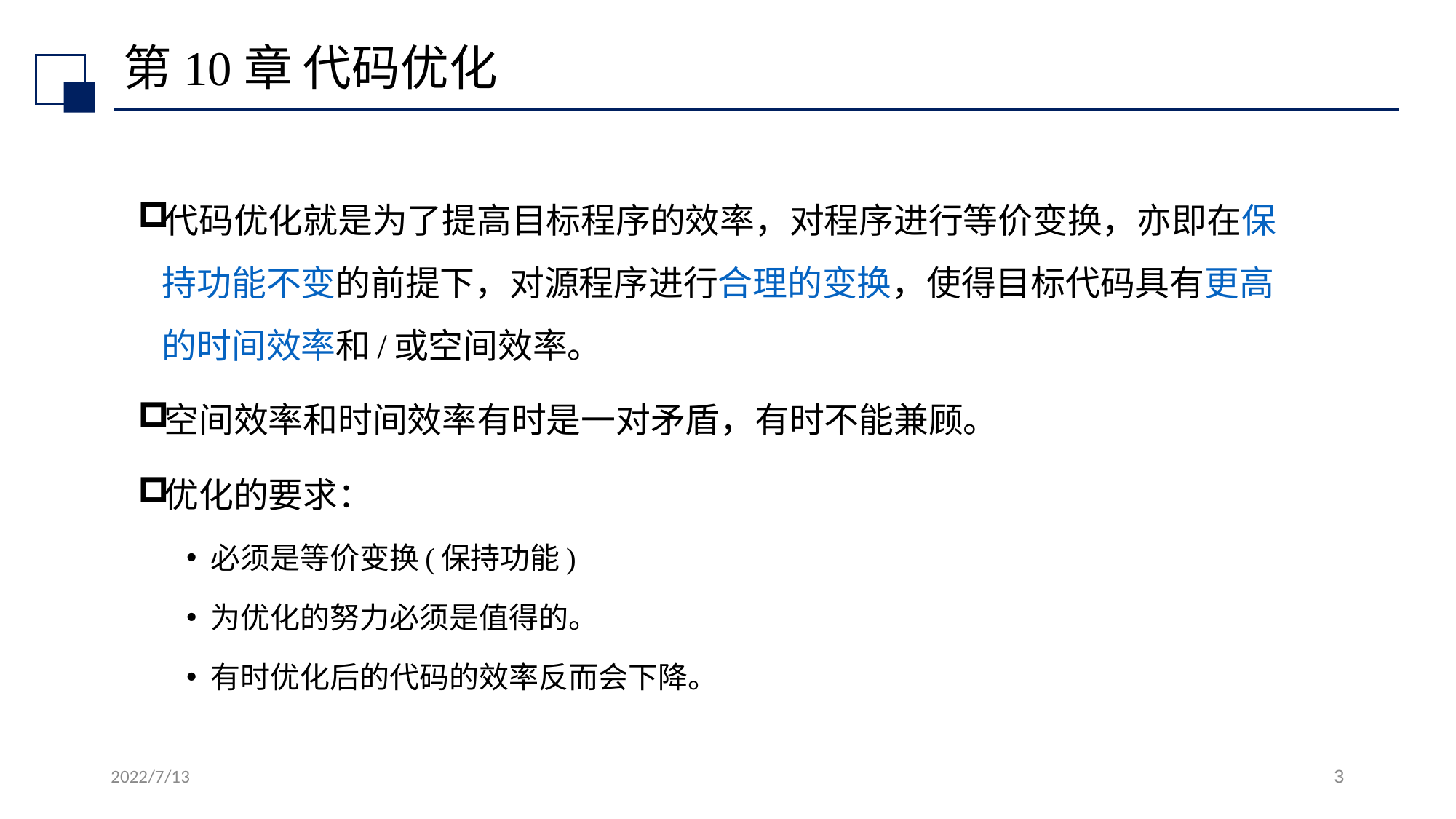

# 第10章 代码优化
代码优化就是为了提高目标程序的效率，对程序进行等价变换，亦即在保持功能不变的前提下，对源程序进行合理的变换，使得目标代码具有更高的时间效率和/或空间效率。
空间效率和时间效率有时是一对矛盾，有时不能兼顾。
优化的要求：
必须是等价变换(保持功能)
为优化的努力必须是值得的。
有时优化后的代码的效率反而会下降。
2022/7/13
3